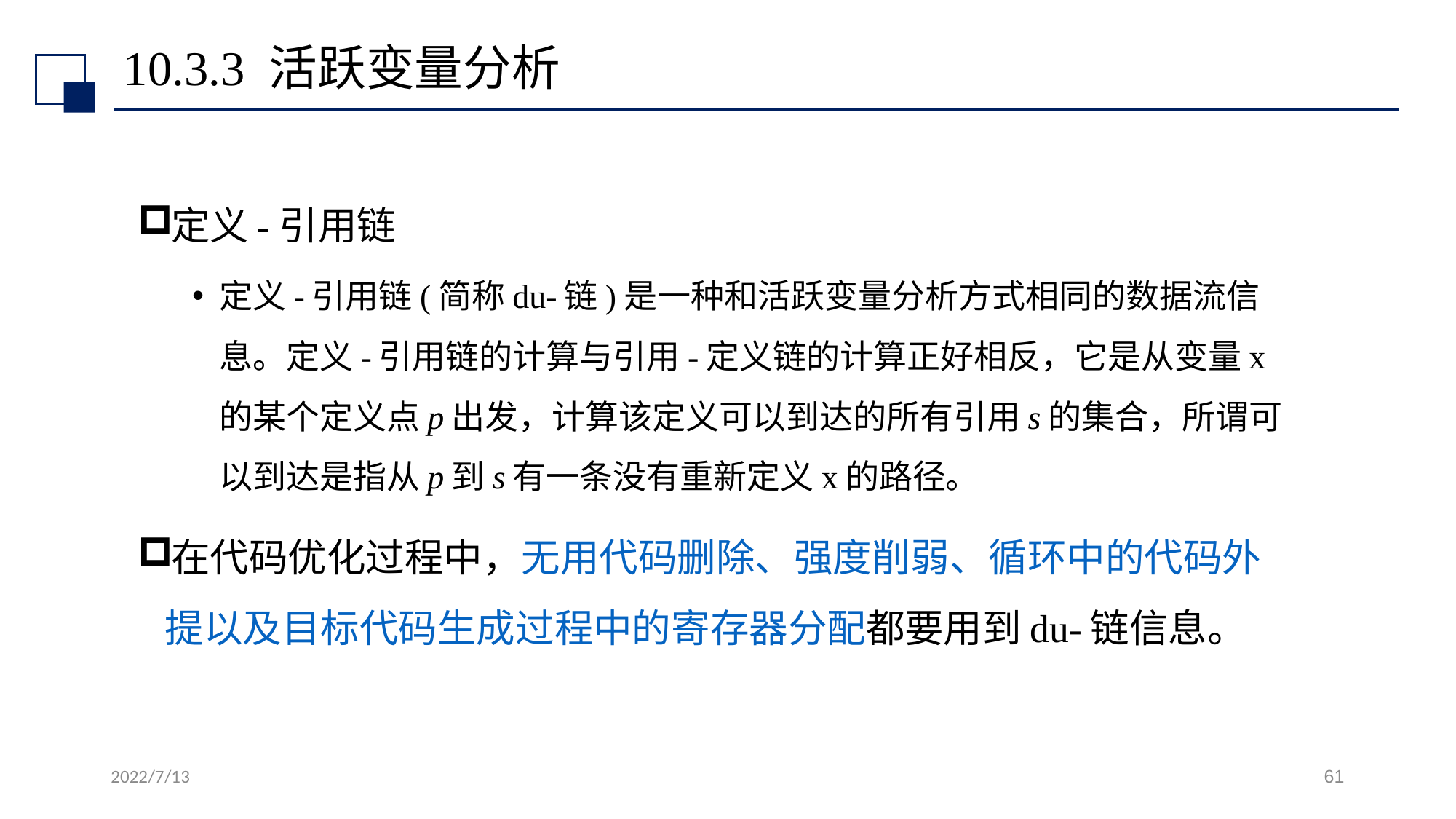

# 10.3.3 活跃变量分析
定义-引用链
定义-引用链(简称du-链)是一种和活跃变量分析方式相同的数据流信息。定义-引用链的计算与引用-定义链的计算正好相反，它是从变量x的某个定义点p出发，计算该定义可以到达的所有引用s的集合，所谓可以到达是指从p到s有一条没有重新定义x的路径。
在代码优化过程中，无用代码删除、强度削弱、循环中的代码外提以及目标代码生成过程中的寄存器分配都要用到du-链信息。
2022/7/13
61